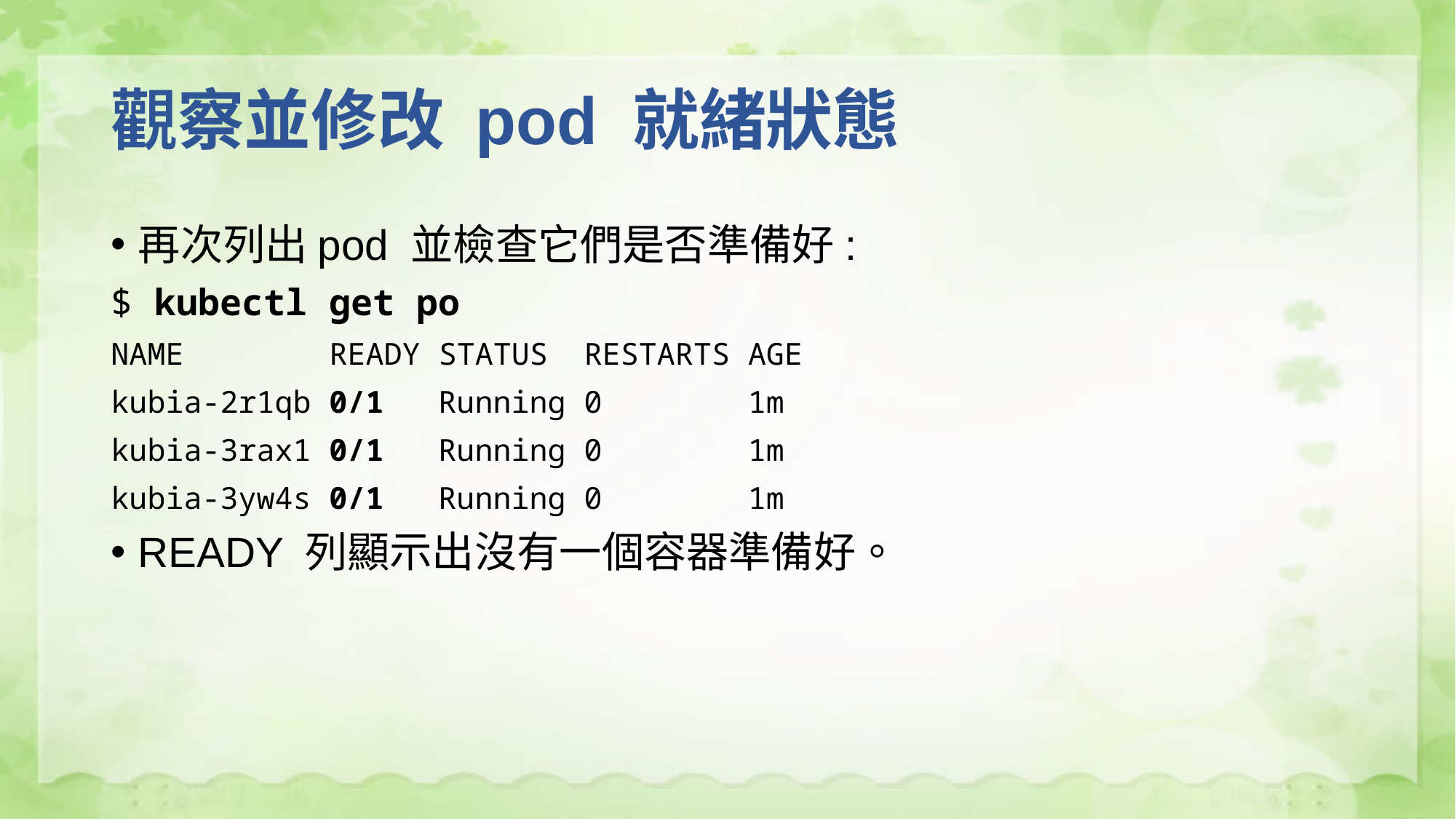

# 觀察並修改 pod 就緒狀態
再次列出pod 並檢查它們是否準備好:
$ kubectl get po
NAME        READY STATUS  RESTARTS AGE
kubia-2r1qb 0/1   Running 0        1m
kubia-3rax1 0/1   Running 0        1m
kubia-3yw4s 0/1   Running 0        1m
READY 列顯示出沒有一個容器準備好。